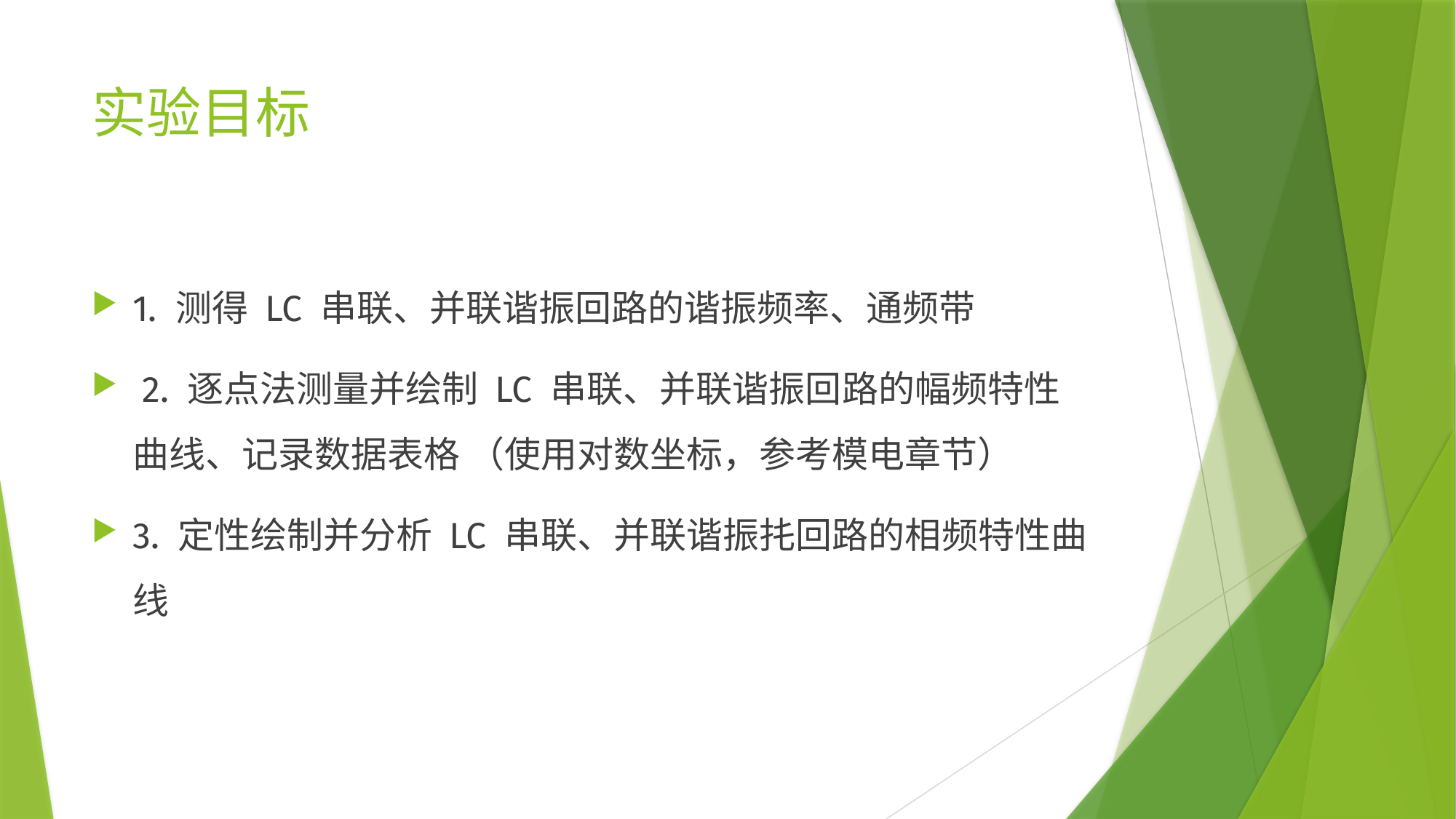

# 实验目标
1. 测得 LC 串联、并联谐振回路的谐振频率、通频带
 2. 逐点法测量并绘制 LC 串联、并联谐振回路的幅频特性曲线、记录数据表格 （使用对数坐标，参考模电章节）
3. 定性绘制并分析 LC 串联、并联谐振扥回路的相频特性曲线